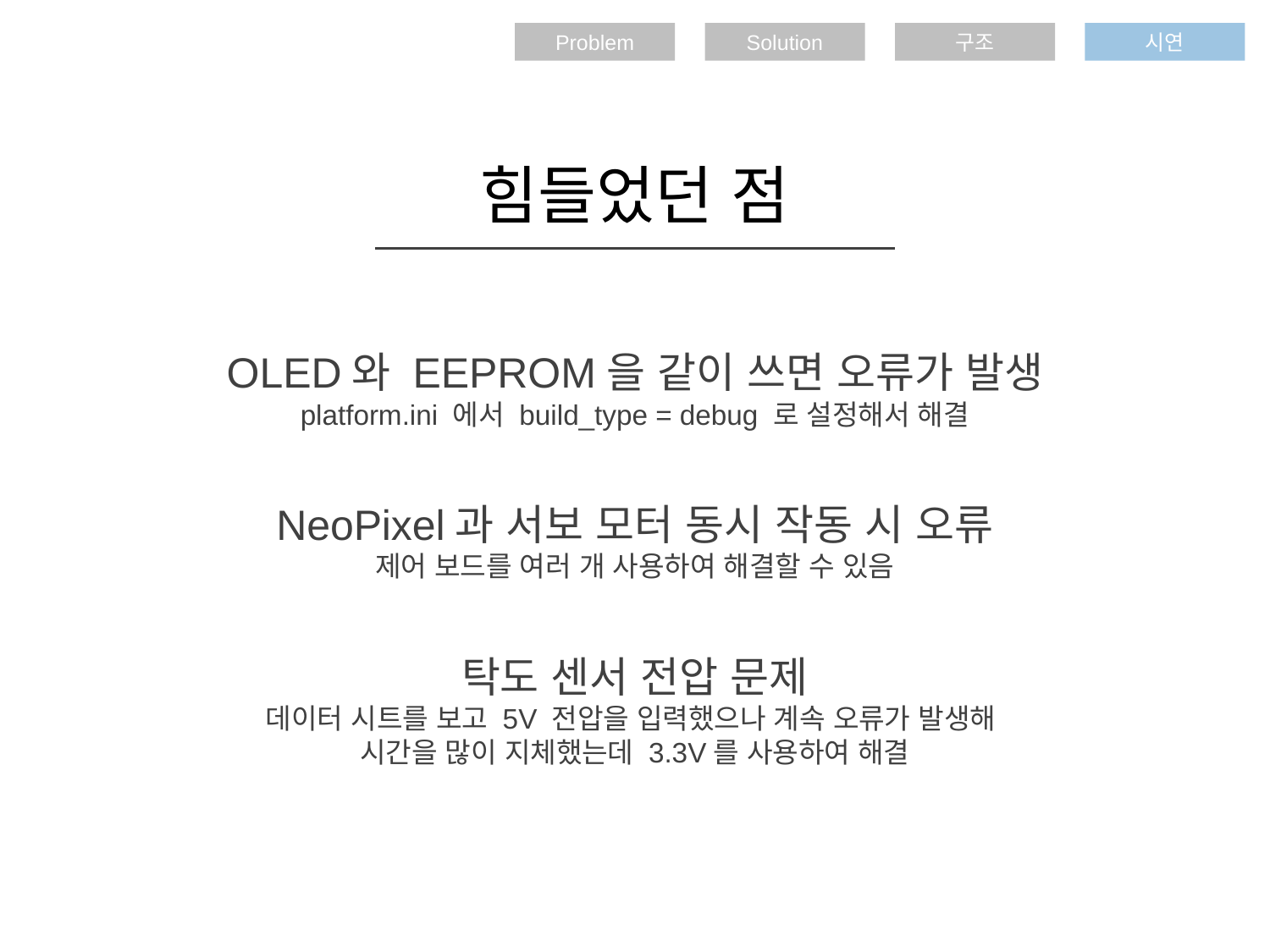

Problem
구조
시연
Solution
힘들었던 점
OLED와 EEPROM을 같이 쓰면 오류가 발생
platform.ini 에서 build_type = debug 로 설정해서 해결

NeoPixel과 서보 모터 동시 작동 시 오류
제어 보드를 여러 개 사용하여 해결할 수 있음

탁도 센서 전압 문제
데이터 시트를 보고 5V 전압을 입력했으나 계속 오류가 발생해
시간을 많이 지체했는데 3.3V를 사용하여 해결